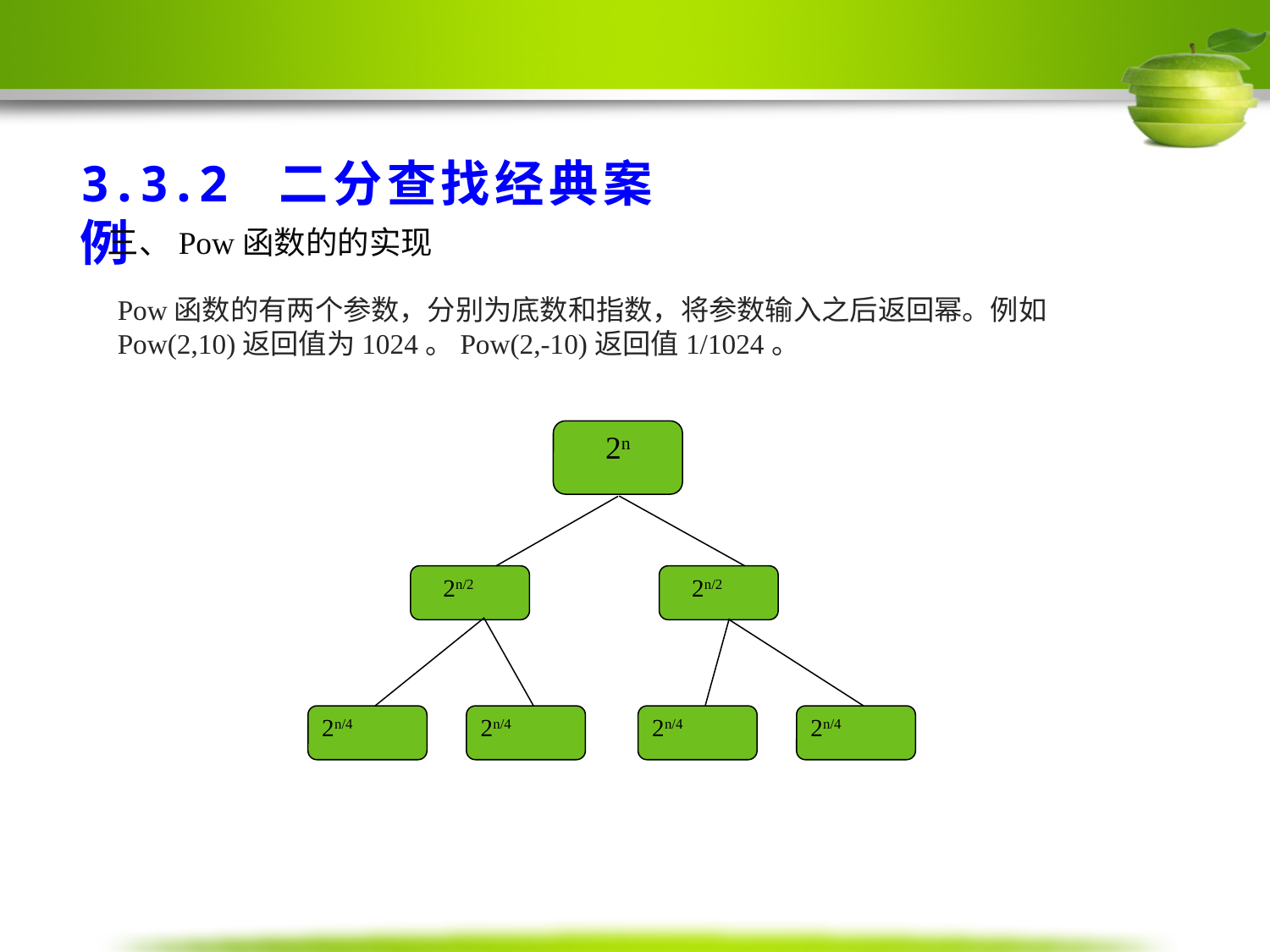

3.3.2 二分查找经典案例
三、Pow函数的的实现
Pow函数的有两个参数，分别为底数和指数，将参数输入之后返回幂。例如
Pow(2,10)返回值为1024。Pow(2,-10)返回值1/1024。
2n

2n/2

2n/2

2n/4

2n/4

2n/4

2n/4